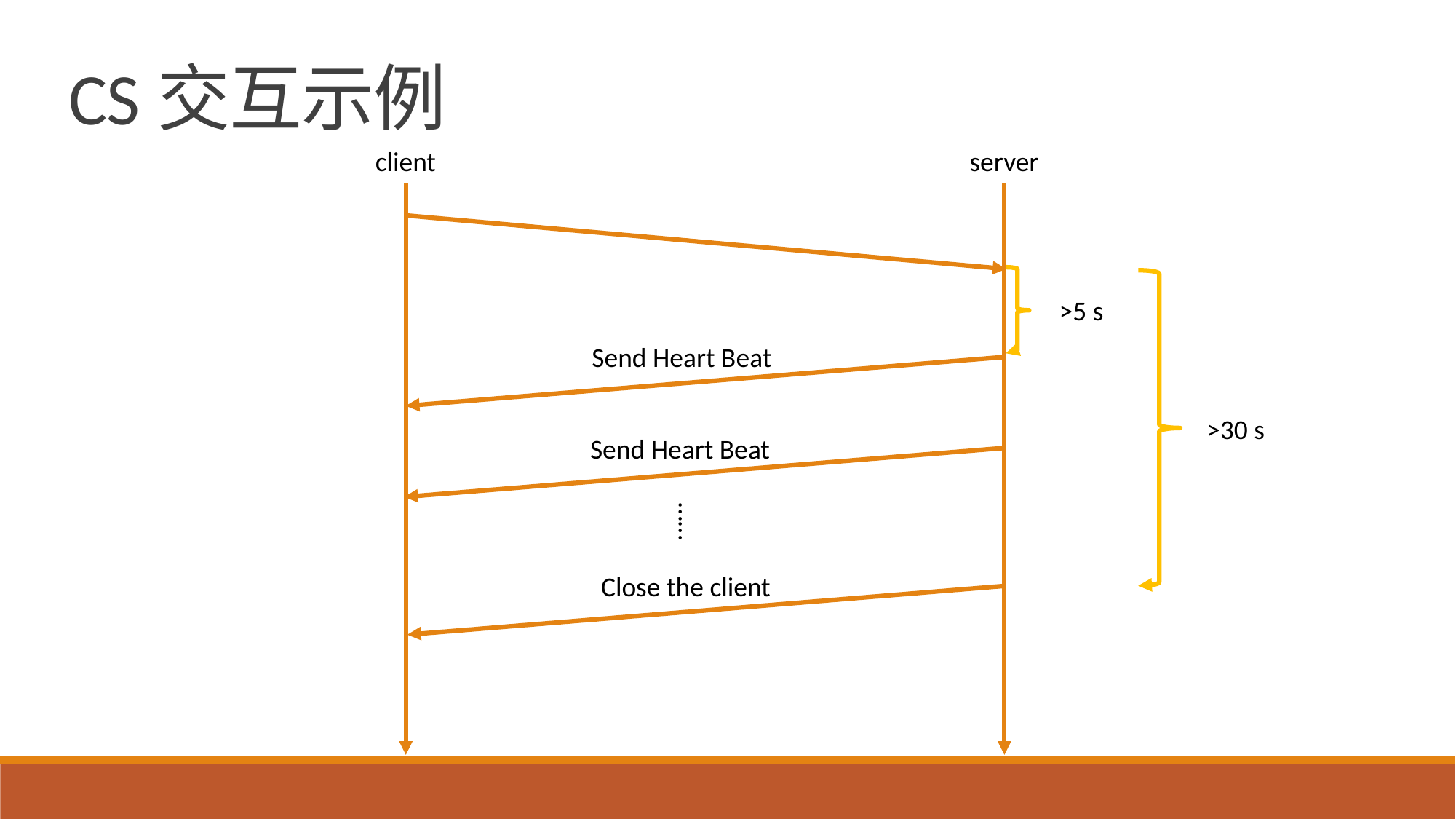

CS交互示例
client
server

>5 s
Send Heart Beat
>30 s
Send Heart Beat
……
Close the client